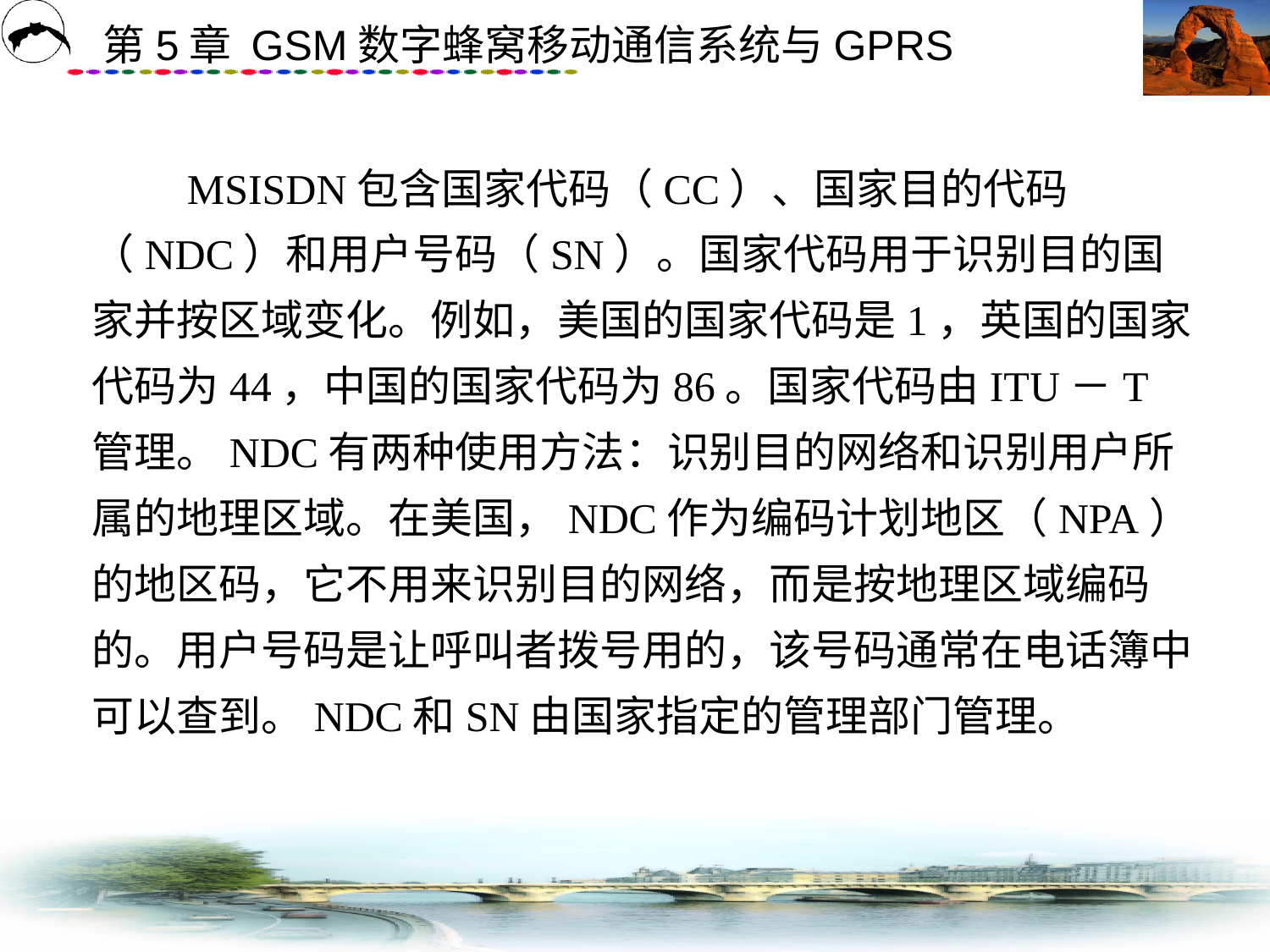

# MSISDN包含国家代码（CC）、国家目的代码（NDC）和用户号码（SN）。国家代码用于识别目的国家并按区域变化。例如，美国的国家代码是1，英国的国家代码为44，中国的国家代码为86。国家代码由ITU－T管理。NDC有两种使用方法：识别目的网络和识别用户所属的地理区域。在美国，NDC作为编码计划地区（NPA）的地区码，它不用来识别目的网络，而是按地理区域编码的。用户号码是让呼叫者拨号用的，该号码通常在电话簿中可以查到。NDC和SN由国家指定的管理部门管理。